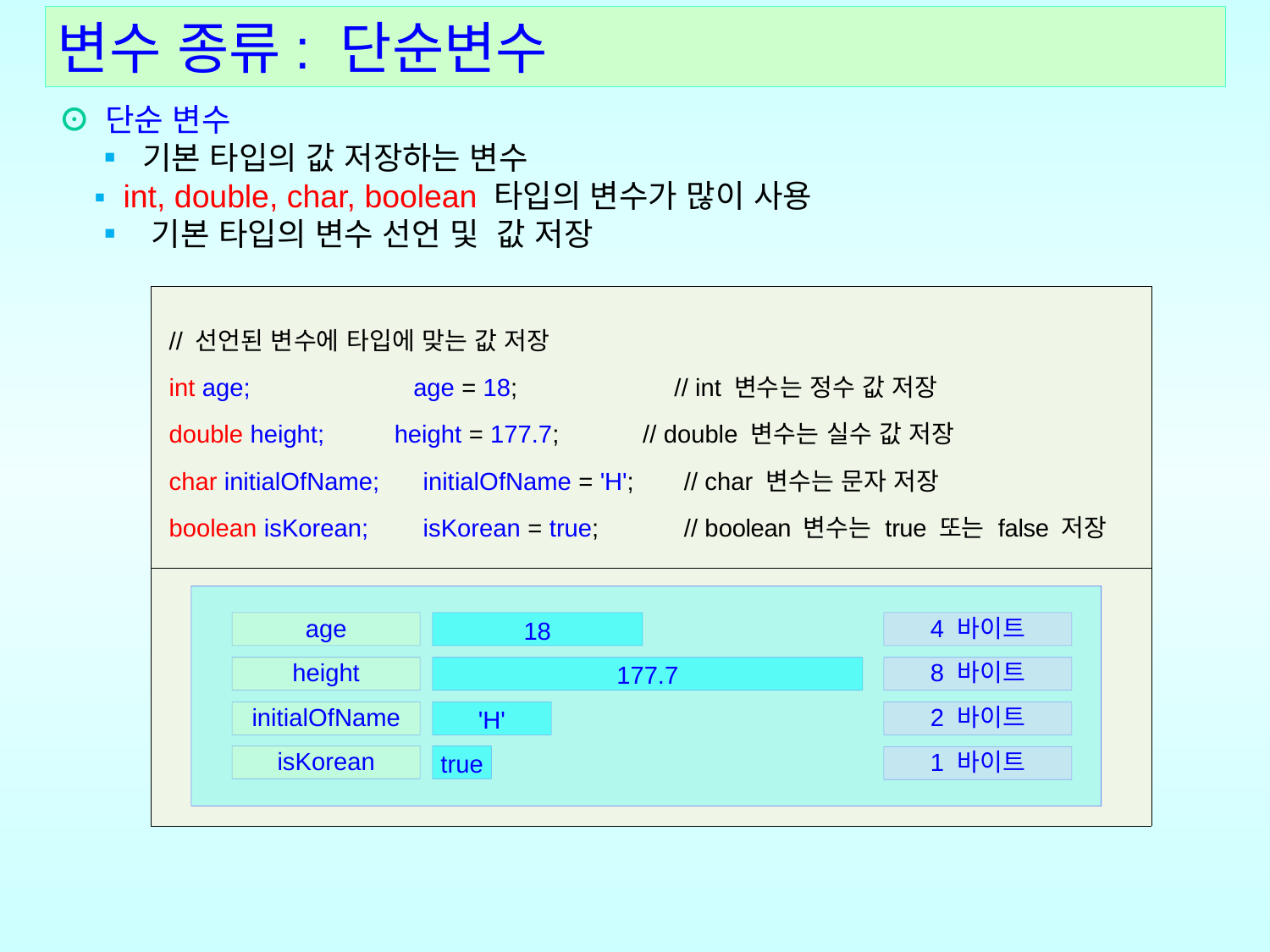

변수 종류: 단순변수
⊙ 단순 변수
    ▪ 기본 타입의 값 저장하는 변수
    ▪  int, double, char, boolean 타입의 변수가 많이 사용
    ▪  기본 타입의 변수 선언 및  값 저장
| // 선언된 변수에 타입에 맞는 값 저장 int age; age = 18; // int 변수는 정수 값 저장 double height; height = 177.7; // double 변수는 실수 값 저장 char initialOfName; initialOfName = 'H'; // char 변수는 문자 저장 boolean isKorean; isKorean = true; // boolean 변수는 true 또는 false 저장 |
| --- |
|  |

4 바이트
18
age
8 바이트
177.7
height
'H'

2 바이트
initialOfName
true
isKorean
1 바이트